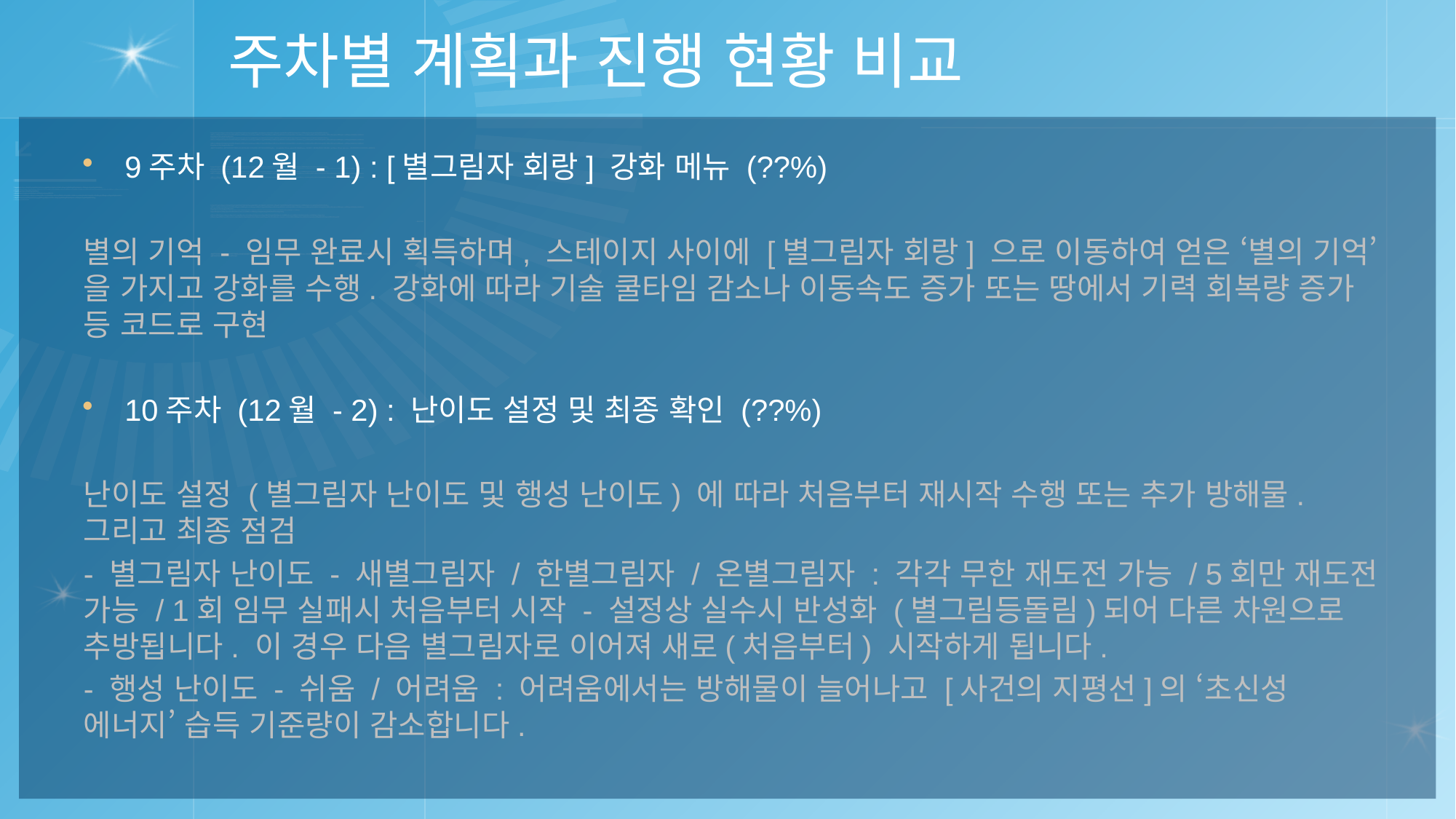

# 주차별 계획과 진행 현황 비교

9주차 (12월 - 1) : [별그림자 회랑] 강화 메뉴 (??%)

별의 기억 - 임무 완료시 획득하며, 스테이지 사이에 [별그림자 회랑] 으로 이동하여 얻은 ‘별의 기억’을 가지고 강화를 수행. 강화에 따라 기술 쿨타임 감소나 이동속도 증가 또는 땅에서 기력 회복량 증가 등 코드로 구현

10주차 (12월 - 2) : 난이도 설정 및 최종 확인 (??%)

난이도 설정 (별그림자 난이도 및 행성 난이도) 에 따라 처음부터 재시작 수행 또는 추가 방해물. 그리고 최종 점검
- 별그림자 난이도 - 새별그림자 / 한별그림자 / 온별그림자 : 각각 무한 재도전 가능 / 5회만 재도전 가능 / 1회 임무 실패시 처음부터 시작 - 설정상 실수시 반성화 (별그림등돌림)되어 다른 차원으로 추방됩니다. 이 경우 다음 별그림자로 이어져 새로(처음부터) 시작하게 됩니다.
- 행성 난이도 - 쉬움 / 어려움 : 어려움에서는 방해물이 늘어나고 [사건의 지평선]의 ‘초신성 에너지’ 습득 기준량이 감소합니다.